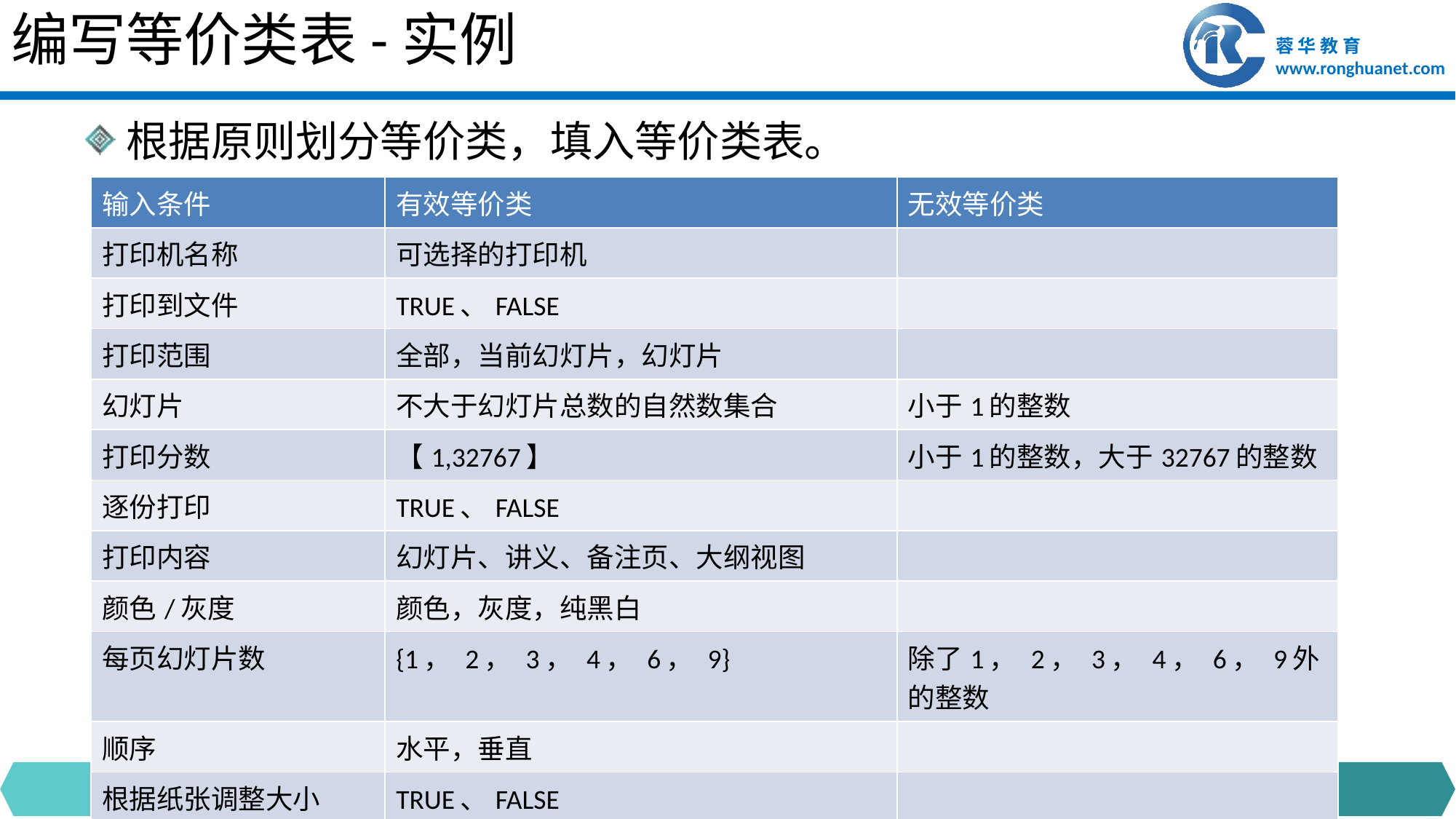

# 编写等价类表-实例
根据原则划分等价类，填入等价类表。
| 输入条件 | 有效等价类 | 无效等价类 |
| --- | --- | --- |
| 打印机名称 | 可选择的打印机 |  |
| 打印到文件 | TRUE、FALSE |  |
| 打印范围 | 全部，当前幻灯片，幻灯片 |  |
| 幻灯片 | 不大于幻灯片总数的自然数集合 | 小于1的整数 |
| 打印分数 | 【1,32767】 | 小于1的整数，大于32767的整数 |
| 逐份打印 | TRUE、FALSE |  |
| 打印内容 | 幻灯片、讲义、备注页、大纲视图 |  |
| 颜色/灰度 | 颜色，灰度，纯黑白 |  |
| 每页幻灯片数 | {1， 2， 3， 4， 6， 9} | 除了1， 2， 3， 4， 6， 9外的整数 |
| 顺序 | 水平，垂直 |  |
| 根据纸张调整大小 | TRUE、FALSE |  |
| 幻灯片加框 | TRUE、FALSE |  |